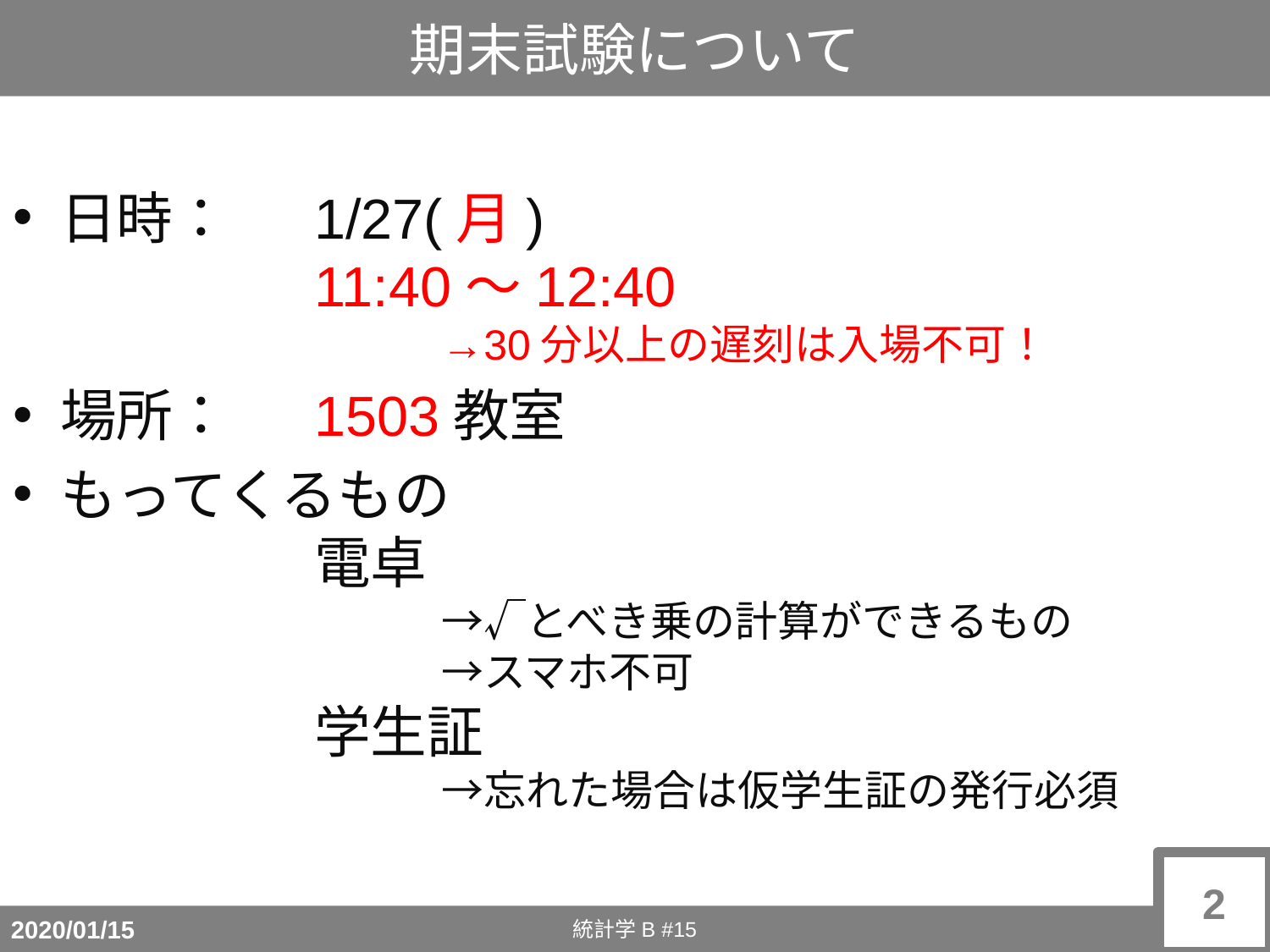

# 期末試験について
日時：	1/27(月)
		11:40～12:40
			→30分以上の遅刻は入場不可！
場所：	1503教室
もってくるもの
		電卓
			→√とべき乗の計算ができるもの
			→スマホ不可
		学生証
			→忘れた場合は仮学生証の発行必須
2
統計学B #15
2020/01/15